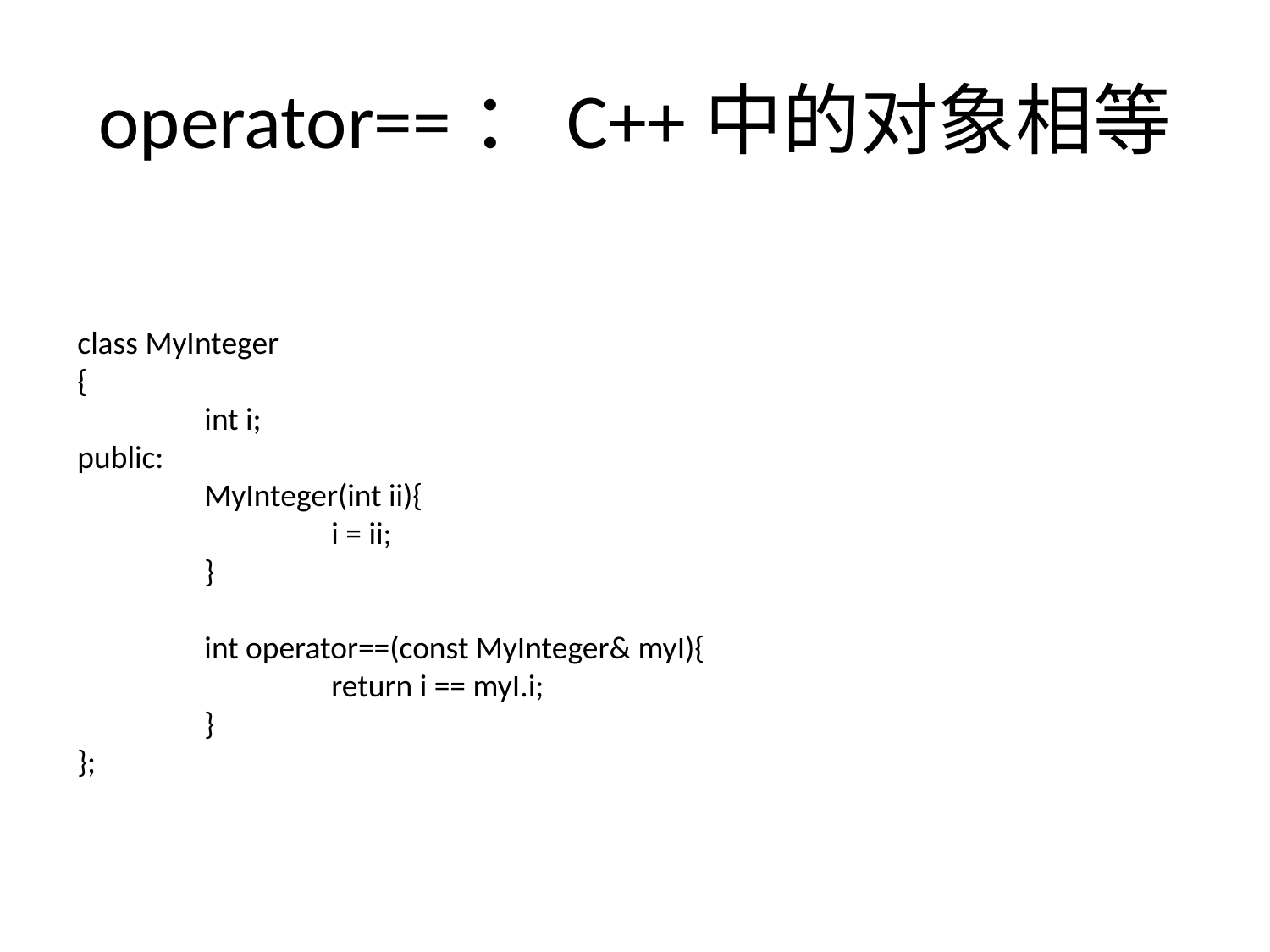

# operator==：C++中的对象相等
class MyInteger
{
	int i;
public:
	MyInteger(int ii){
		i = ii;
	}

	int operator==(const MyInteger& myI){
       		return i == myI.i;
	}
};